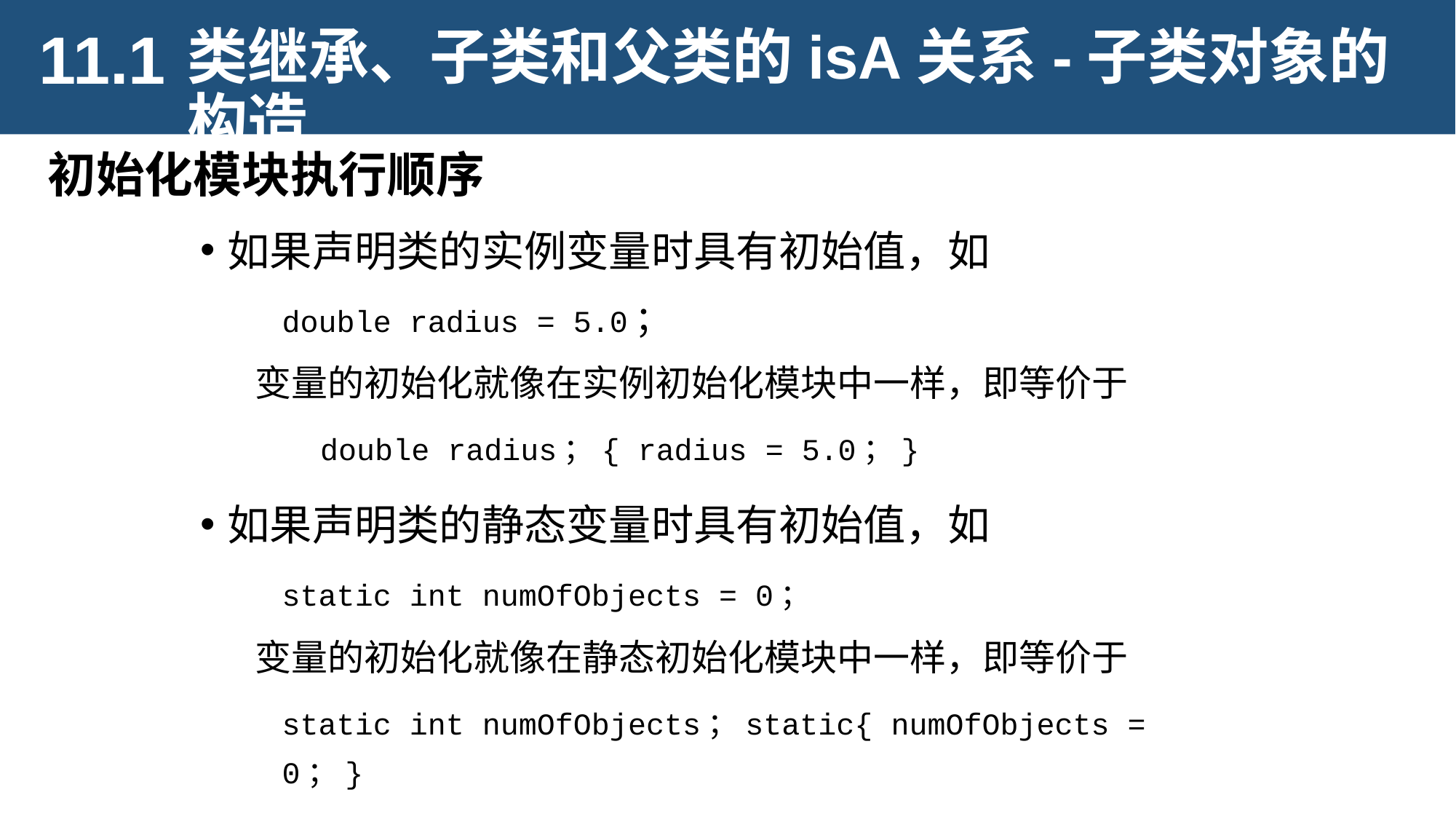

类继承、子类和父类的isA关系-子类对象的构造
11.1
初始化模块执行顺序
如果声明类的实例变量时具有初始值，如
	double radius = 5.0；
变量的初始化就像在实例初始化模块中一样，即等价于
   double radius；{ radius = 5.0；}
如果声明类的静态变量时具有初始值，如
	static int numOfObjects = 0；
变量的初始化就像在静态初始化模块中一样，即等价于
	static int numOfObjects；static{ numOfObjects = 0；}